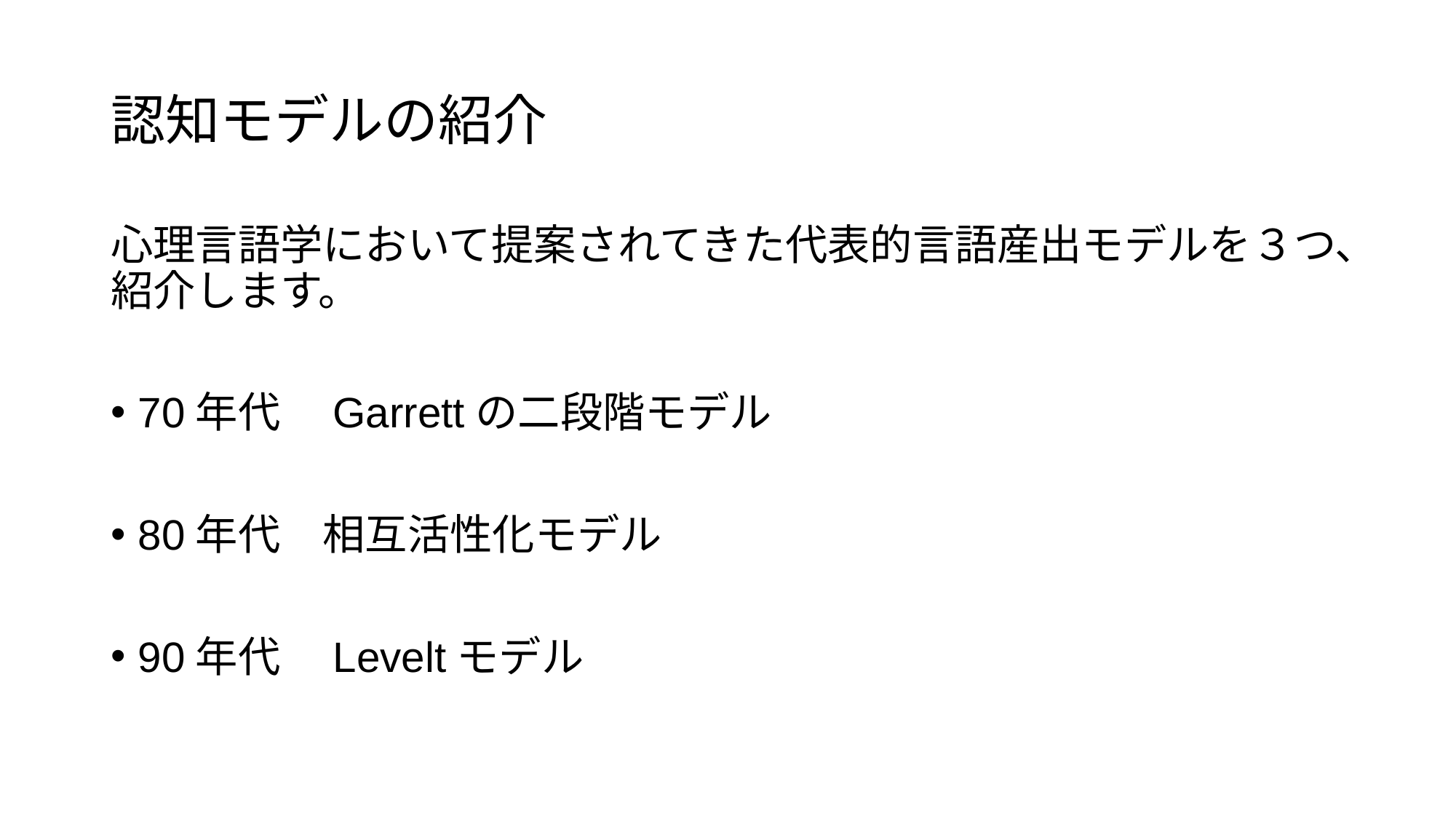

# 認知モデルの紹介
心理言語学において提案されてきた代表的言語産出モデルを３つ、紹介します。

70年代　Garrettの二段階モデル

80年代　相互活性化モデル

90年代　Leveltモデル